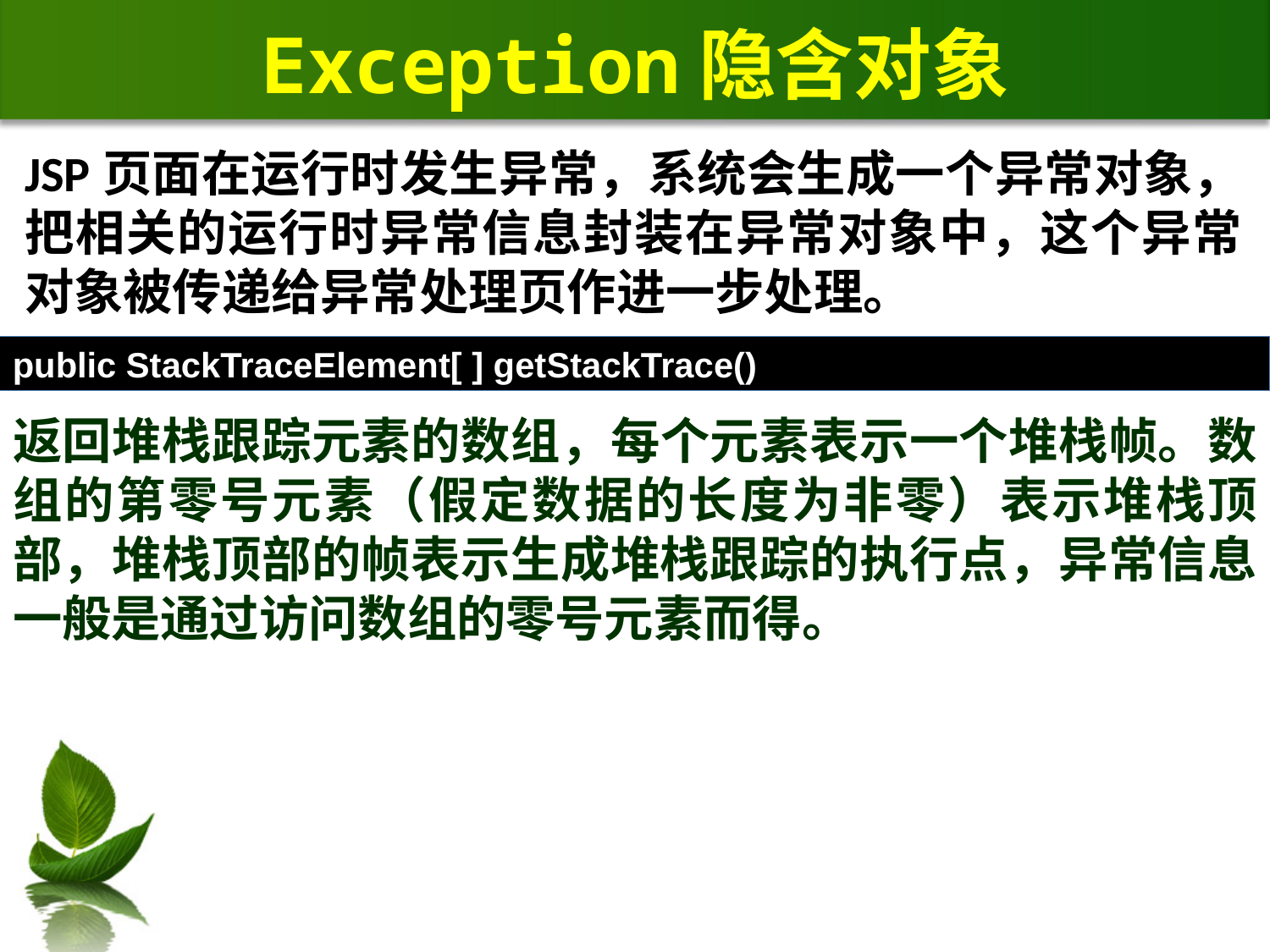

# Exception隐含对象
JSP页面在运行时发生异常，系统会生成一个异常对象，把相关的运行时异常信息封装在异常对象中，这个异常对象被传递给异常处理页作进一步处理。
public StackTraceElement[ ] getStackTrace()
返回堆栈跟踪元素的数组，每个元素表示一个堆栈帧。数组的第零号元素（假定数据的长度为非零）表示堆栈顶部，堆栈顶部的帧表示生成堆栈跟踪的执行点，异常信息一般是通过访问数组的零号元素而得。